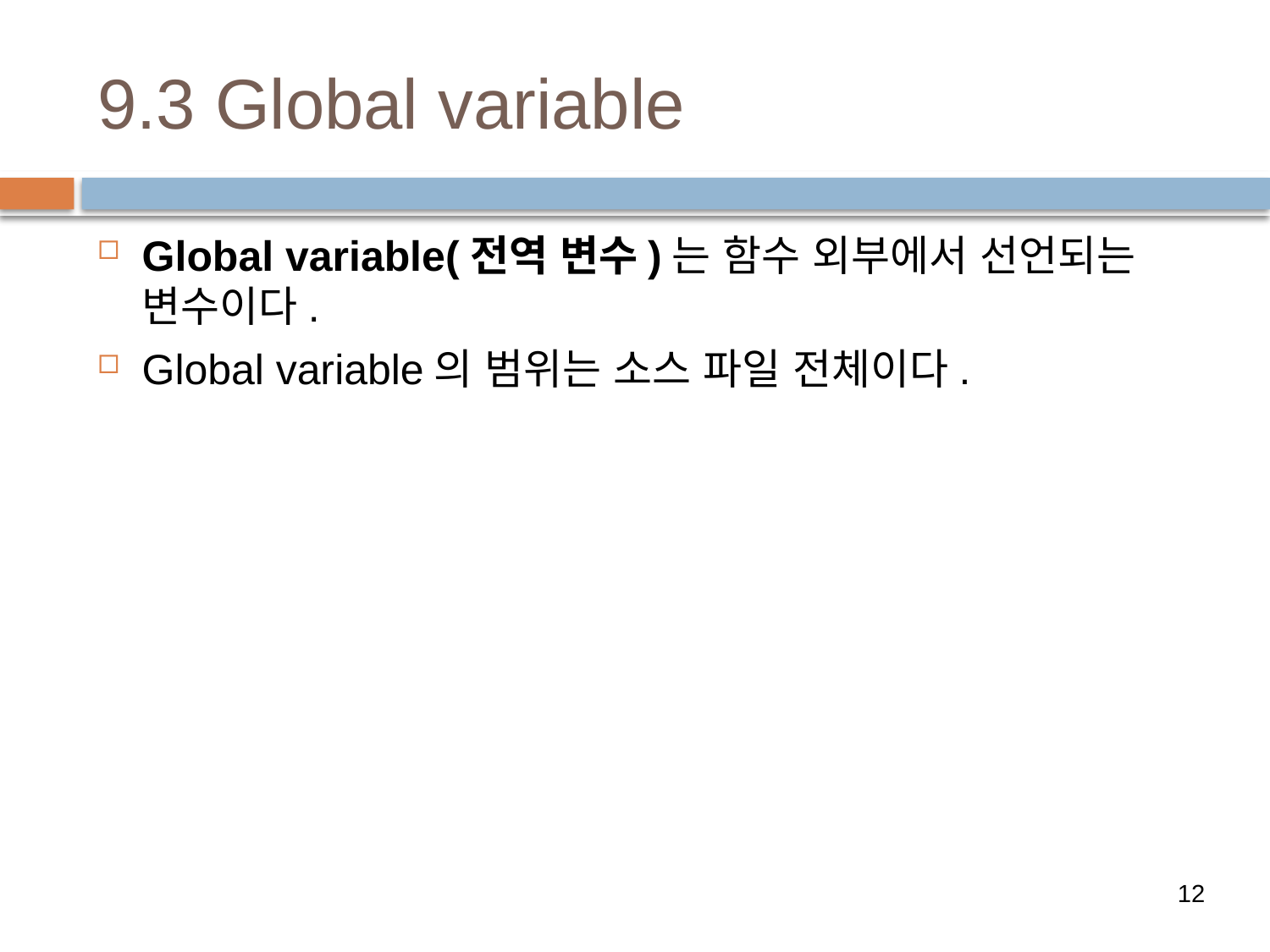

# 9.3 Global variable
Global variable(전역 변수)는 함수 외부에서 선언되는 변수이다.
Global variable의 범위는 소스 파일 전체이다.

12